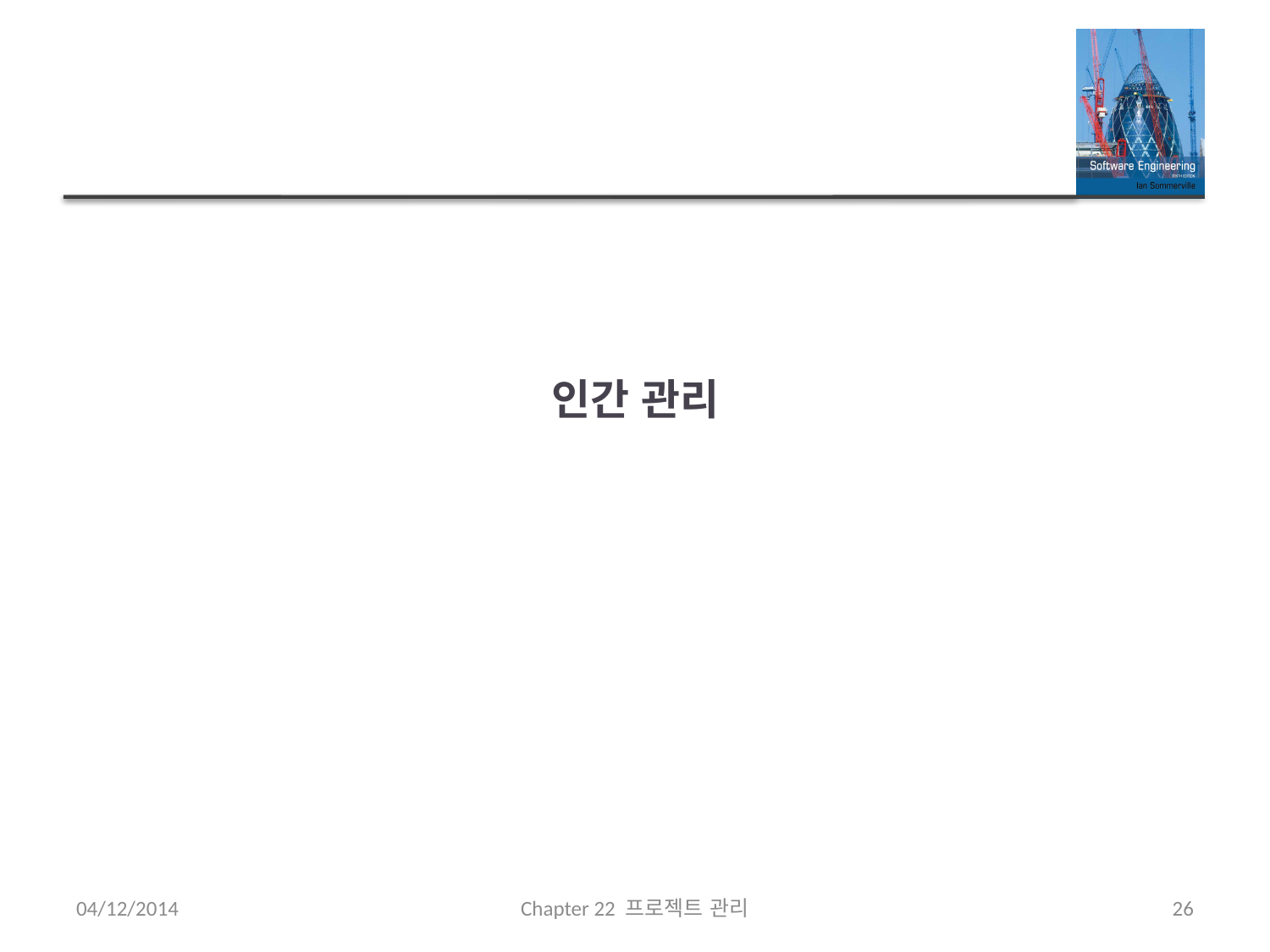

# 인간 관리
04/12/2014
Chapter 22 프로젝트 관리
26